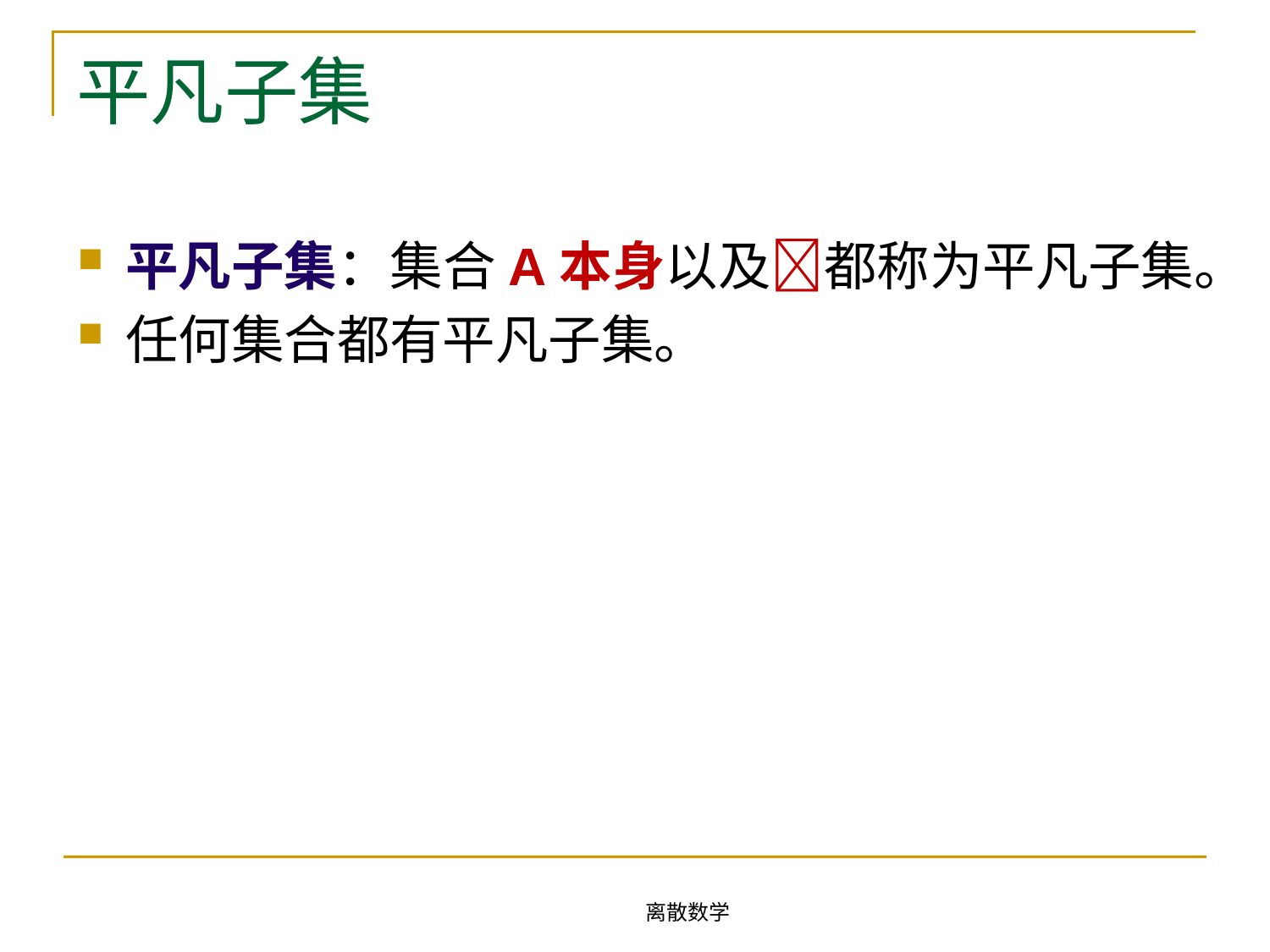

# 平凡子集
平凡子集：集合A本身以及∅都称为平凡子集。
任何集合都有平凡子集。

离散数学
16